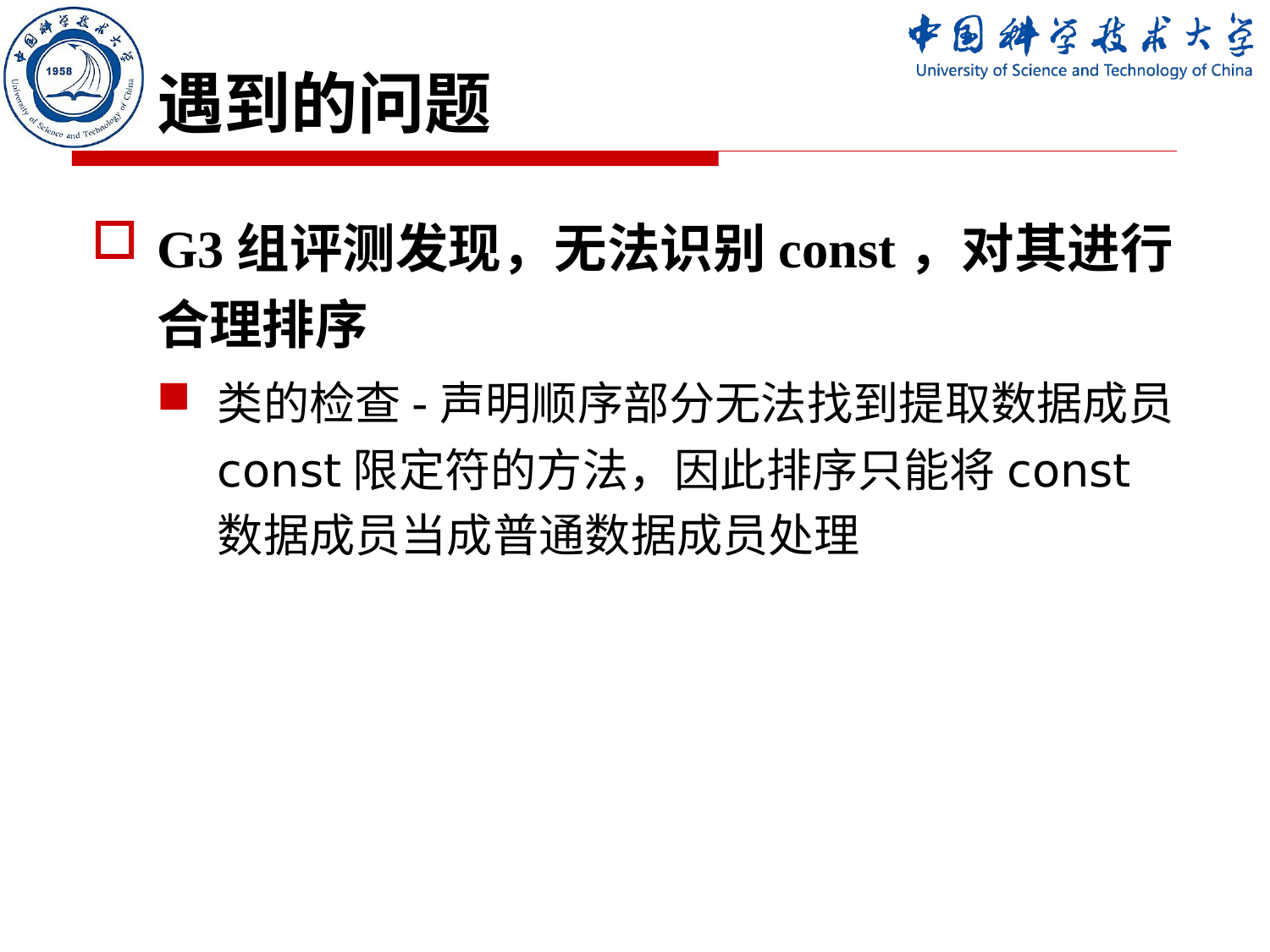

# 遇到的问题
G3组评测发现，无法识别const，对其进行合理排序
类的检查-声明顺序部分无法找到提取数据成员const限定符的方法，因此排序只能将const数据成员当成普通数据成员处理

61